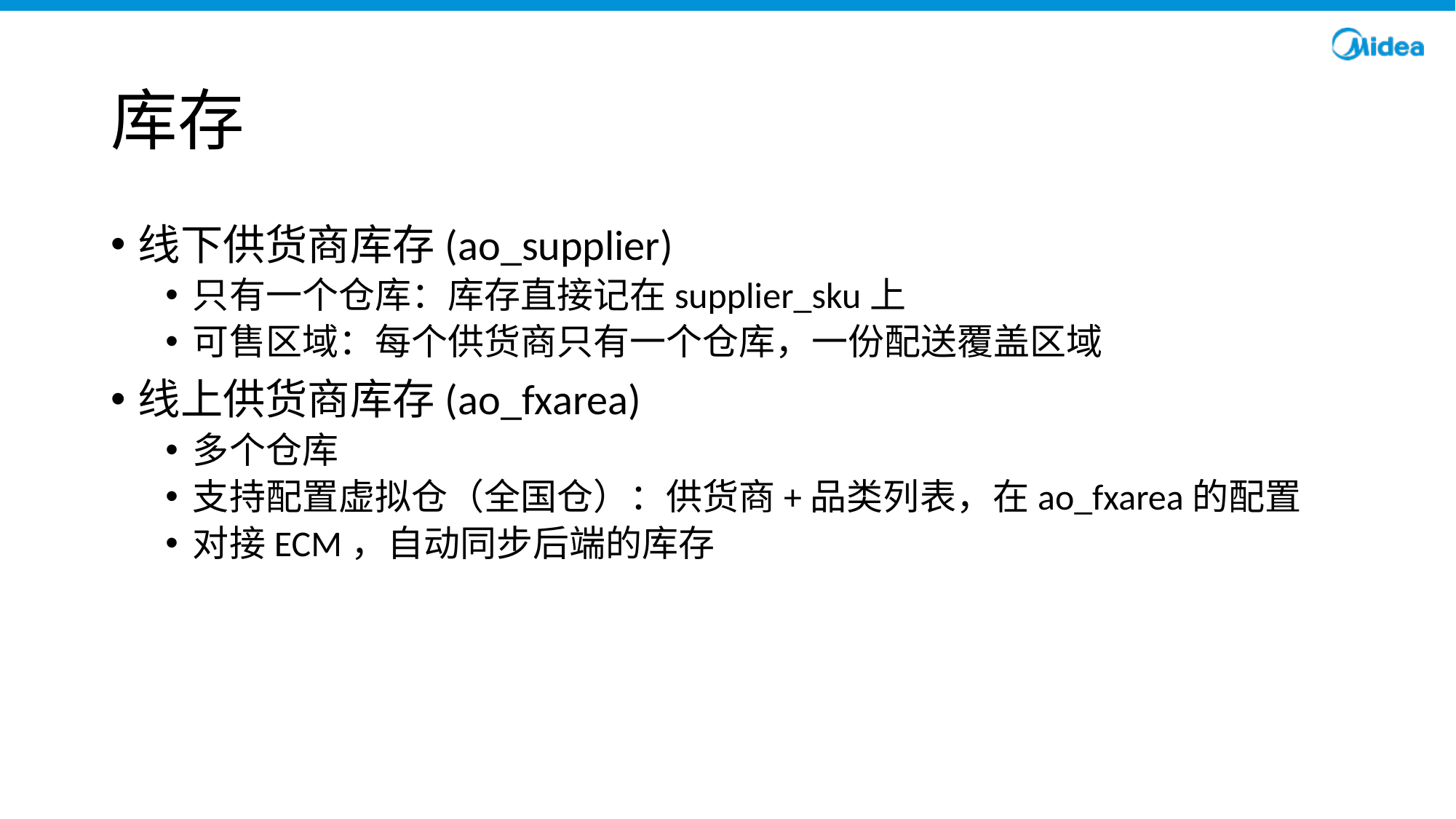

# 库存
线下供货商库存(ao_supplier)
只有一个仓库：库存直接记在supplier_sku上
可售区域：每个供货商只有一个仓库，一份配送覆盖区域
线上供货商库存(ao_fxarea)
多个仓库
支持配置虚拟仓（全国仓）：供货商+品类列表，在ao_fxarea的配置
对接ECM，自动同步后端的库存